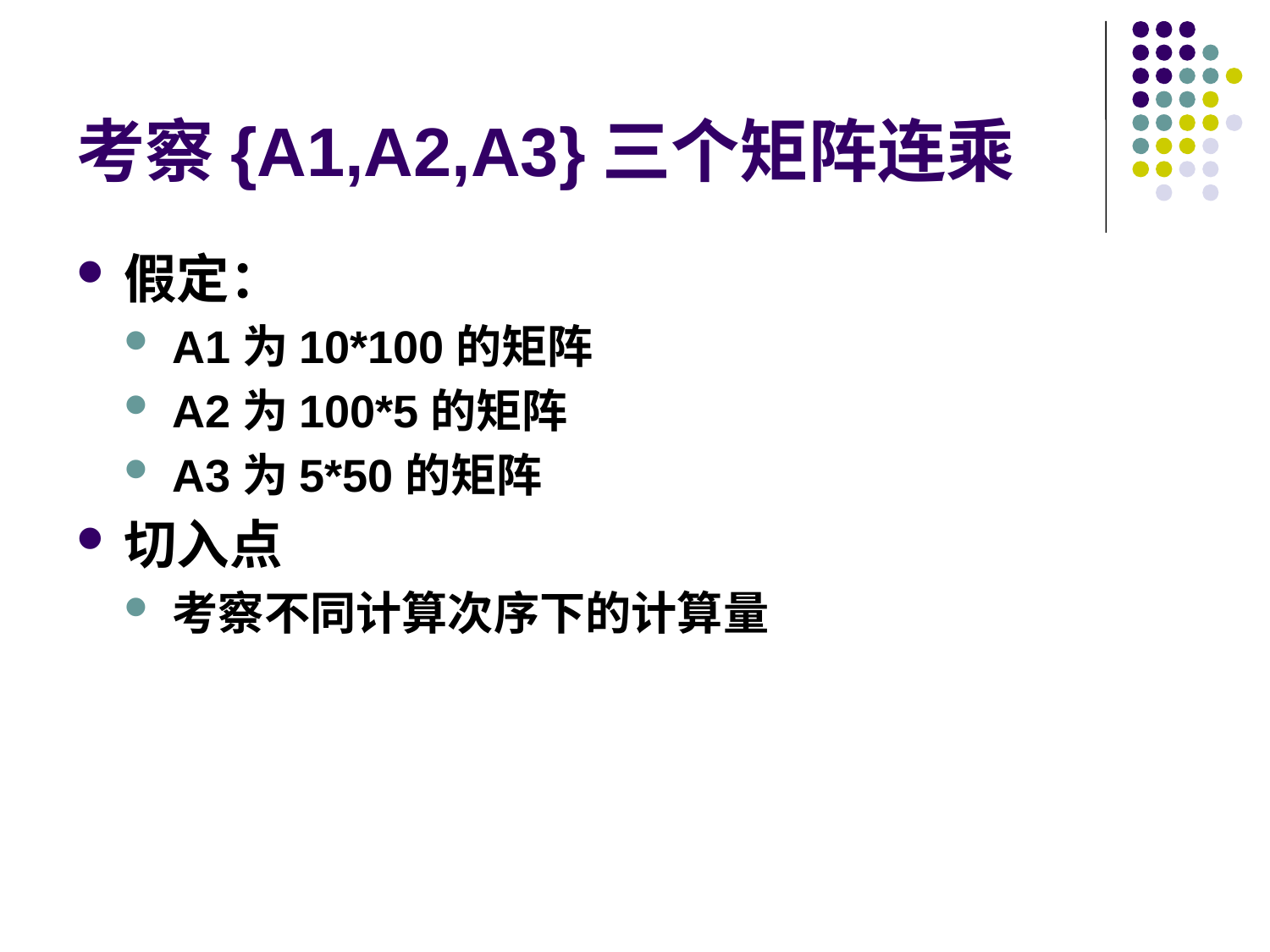

# 考察{A1,A2,A3}三个矩阵连乘
假定：
A1为10*100的矩阵
A2为100*5的矩阵
A3为5*50的矩阵
切入点
考察不同计算次序下的计算量